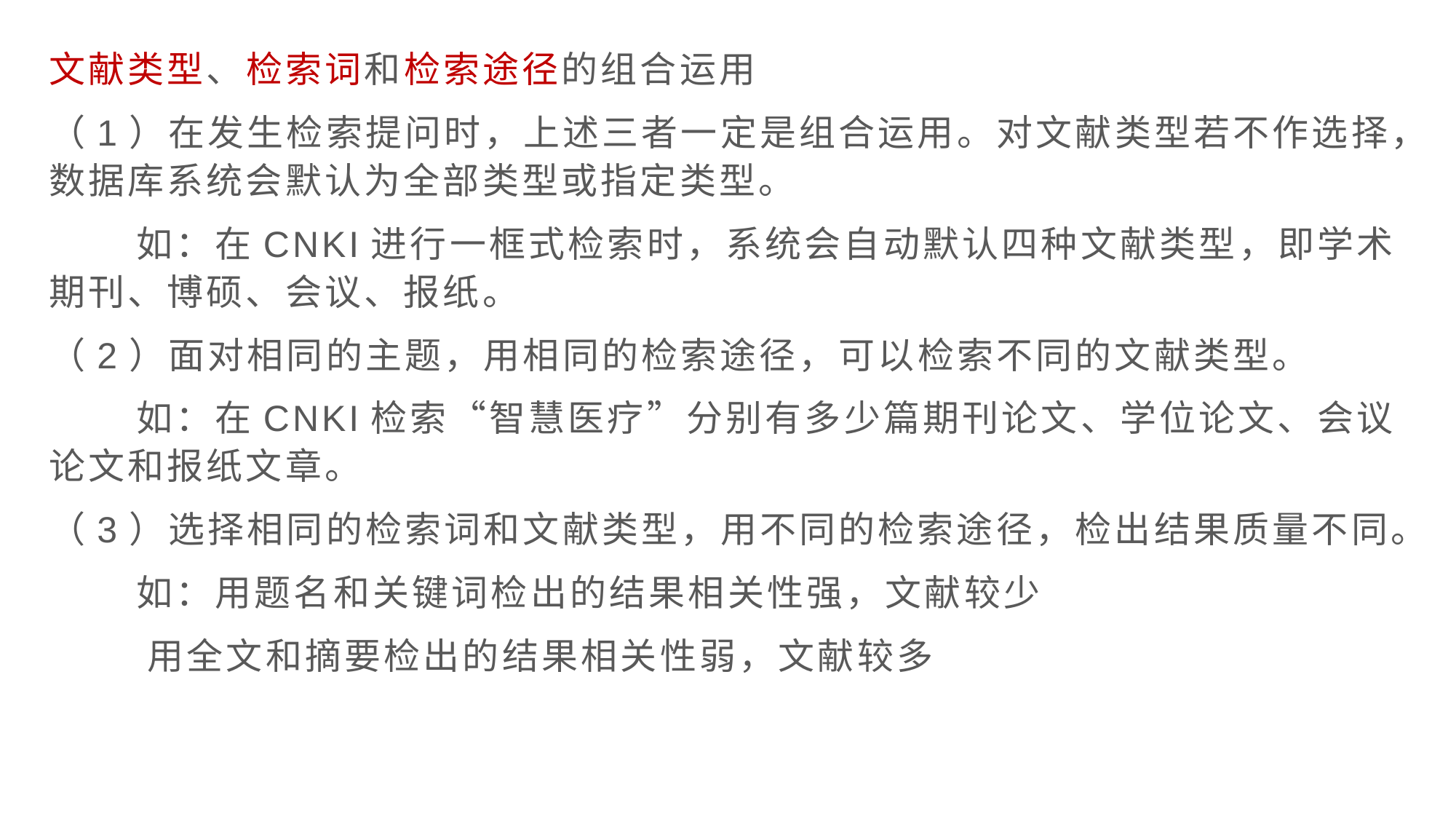

文献类型、检索词和检索途径的组合运用
（1）在发生检索提问时，上述三者一定是组合运用。对文献类型若不作选择，数据库系统会默认为全部类型或指定类型。
       如：在CNKI进行一框式检索时，系统会自动默认四种文献类型，即学术期刊、博硕、会议、报纸。
（2）面对相同的主题，用相同的检索途径，可以检索不同的文献类型。
       如：在CNKI检索“智慧医疗”分别有多少篇期刊论文、学位论文、会议论文和报纸文章。
（3）选择相同的检索词和文献类型，用不同的检索途径，检出结果质量不同。
       如：用题名和关键词检出的结果相关性强，文献较少
        用全文和摘要检出的结果相关性弱，文献较多